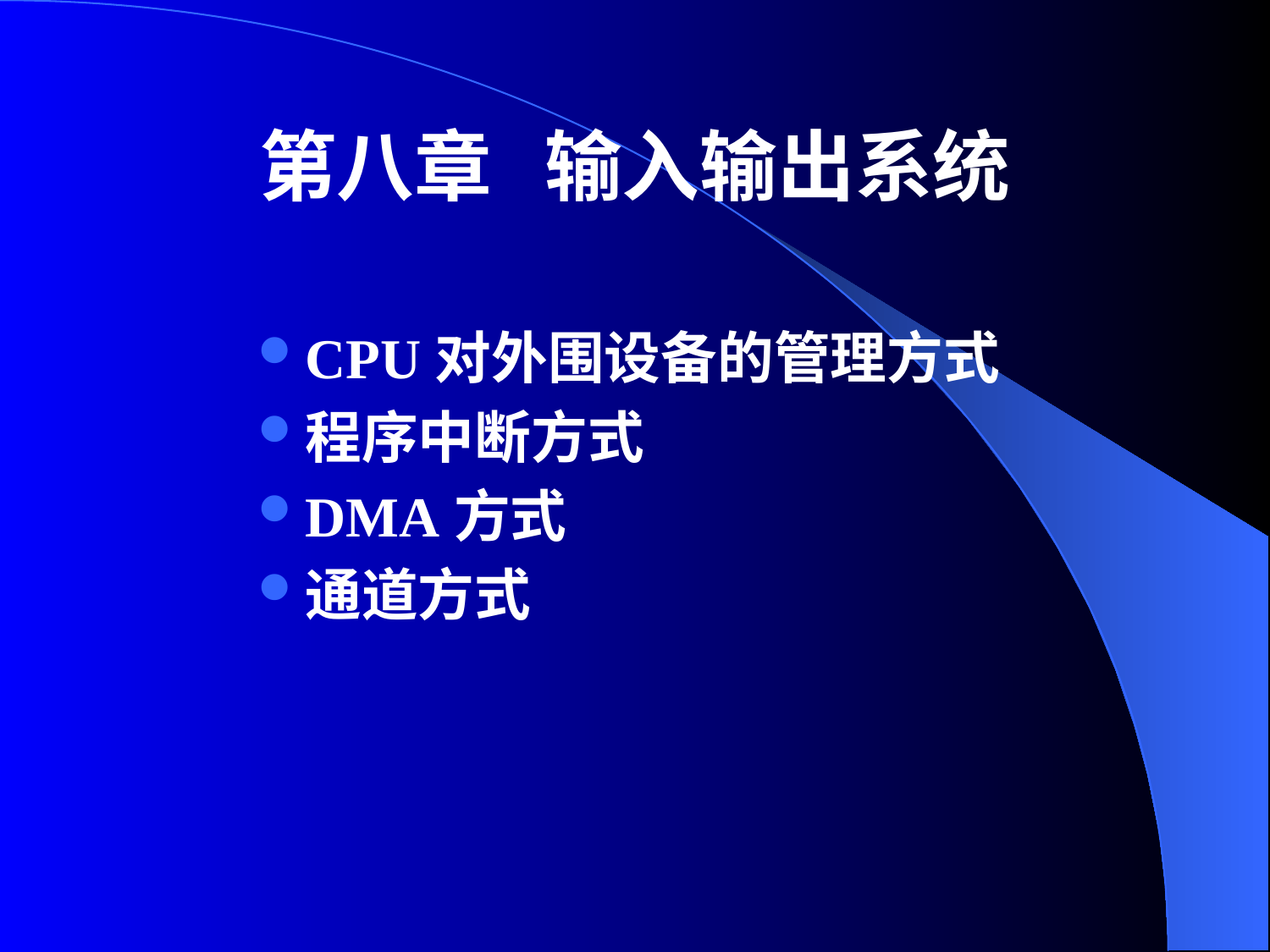

# 第八章   输入输出系统
CPU对外围设备的管理方式
程序中断方式
DMA方式
通道方式